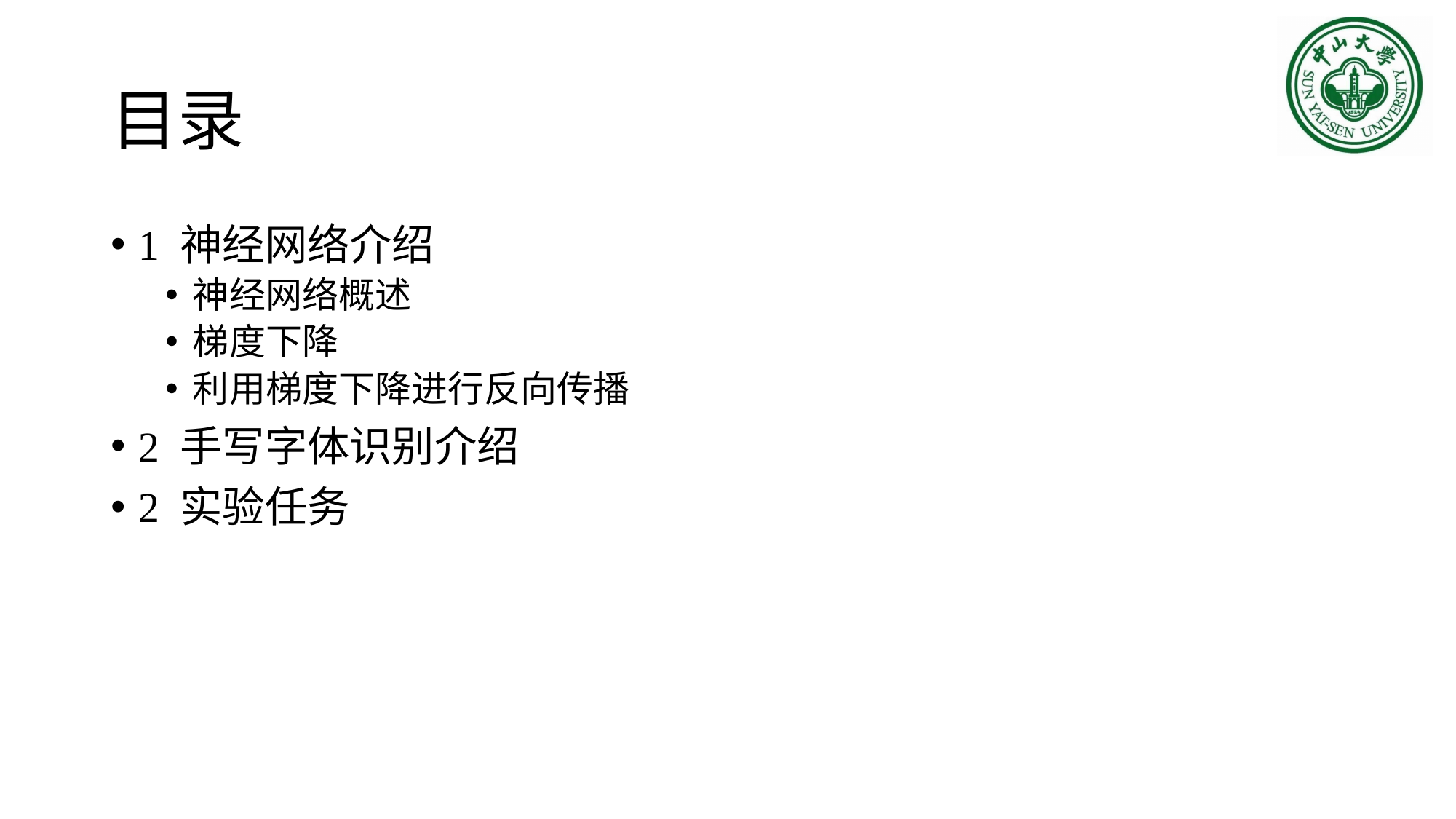

# 目录
1 神经网络介绍
神经网络概述
梯度下降
利用梯度下降进行反向传播
2 手写字体识别介绍
2 实验任务